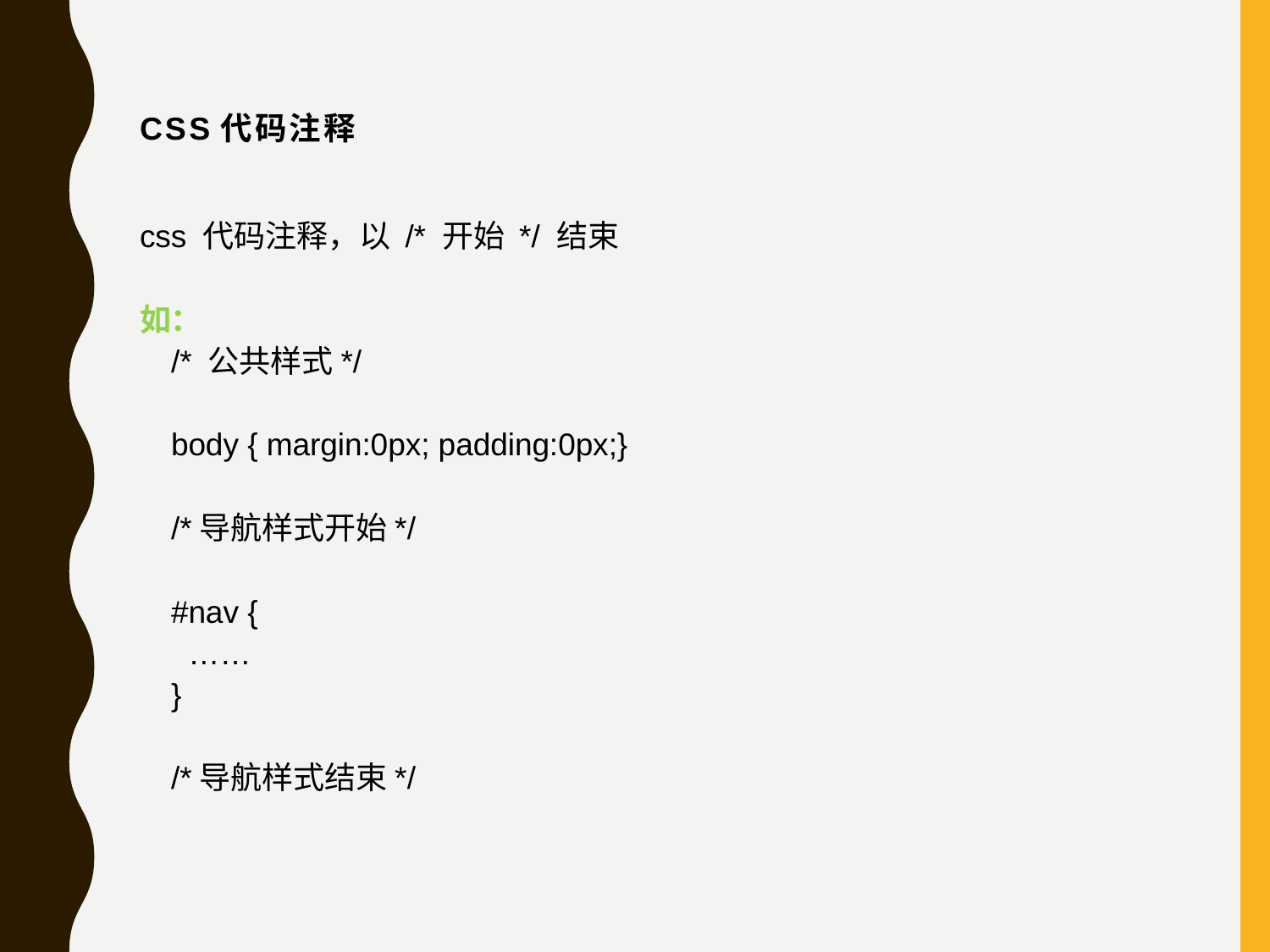

# CSS代码注释
css 代码注释，以 /* 开始 */ 结束

如：
	/* 公共样式*/

	body { margin:0px; padding:0px;}

	/*导航样式开始*/

	#nav {
	  ……
	}

	/*导航样式结束*/